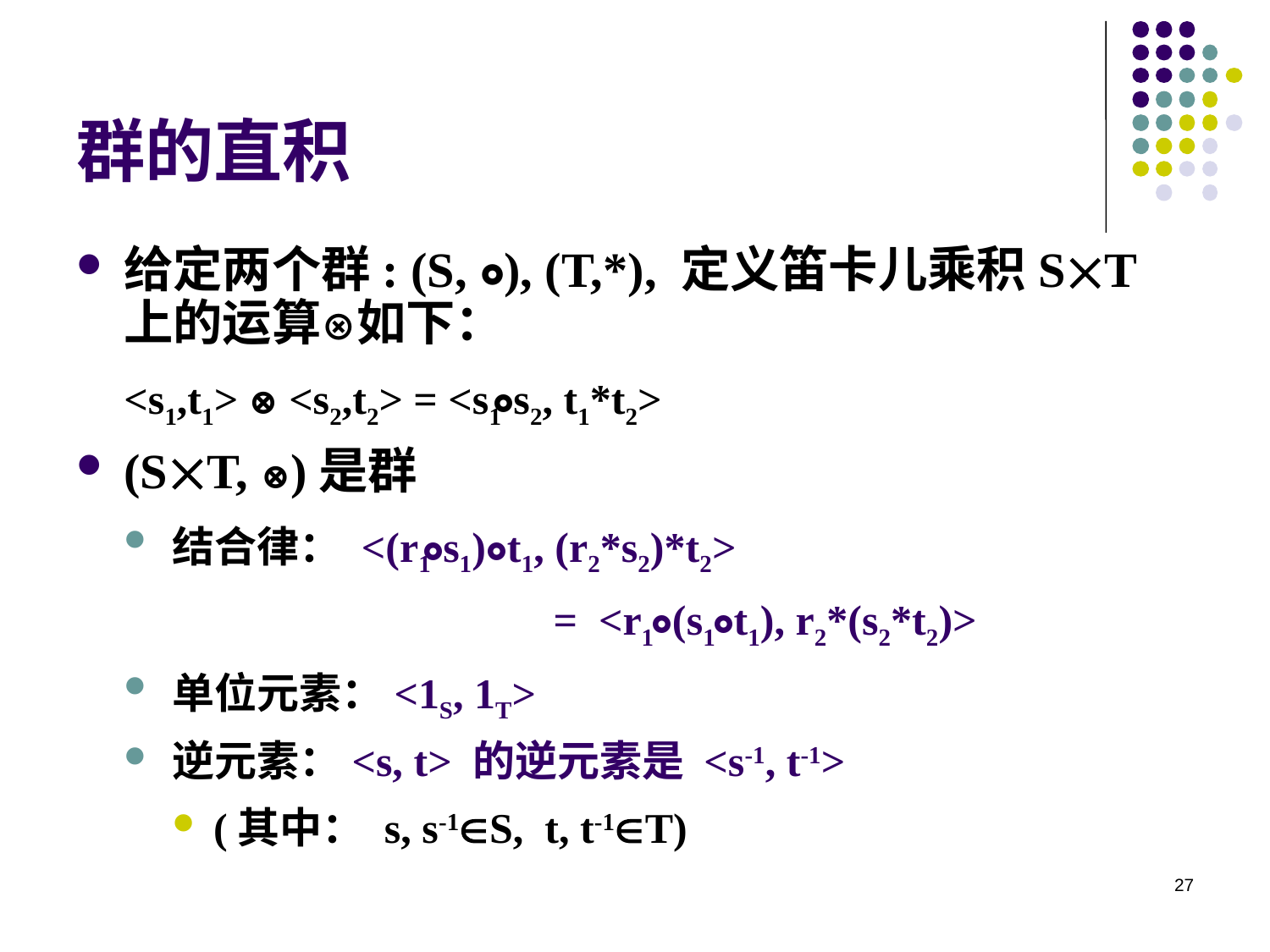

# 群的直积
给定两个群: (S,   ⃘), (T,*), 定义笛卡儿乘积S×T上的运算⊗如下：
<s1,t1> ⊗ <s2,t2> = <s1  ⃘s2, t1*t2>
(S×T, ⊗)是群
结合律： <(r1  ⃘s1)  ⃘t1, (r2*s2)*t2>
				=  <r1   ⃘(s1   ⃘t1), r2*(s2*t2)>
单位元素：<1S, 1T>
逆元素：<s, t> 的逆元素是 <s-1, t-1>
(其中： s, s-1∈S,  t, t-1∈T)
27